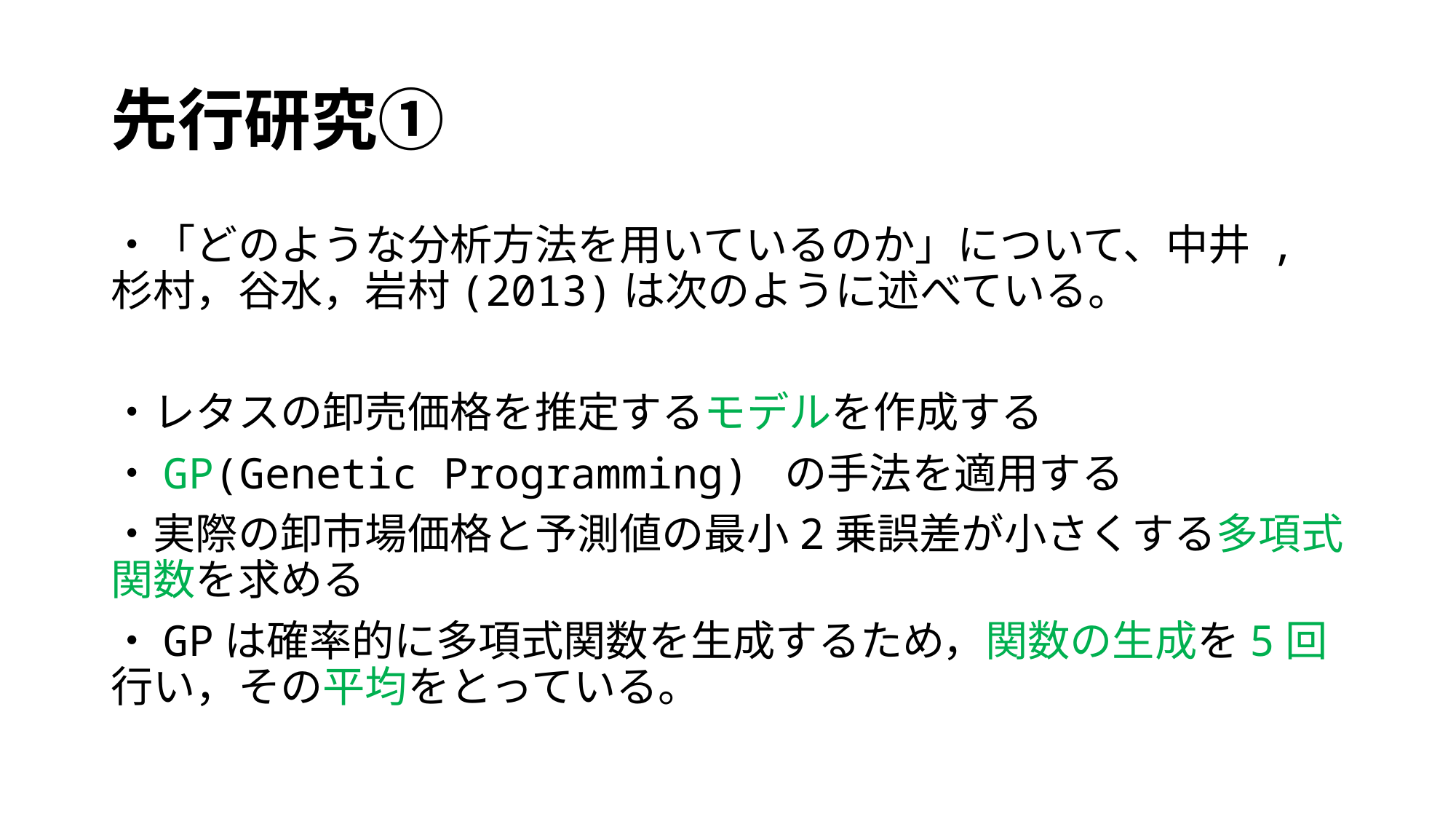

# 先行研究①
・「どのような分析⽅法を⽤いているのか」について、中井 ,杉村，谷水，岩村(2013)は次のように述べている。

・レタスの卸売価格を推定するモデルを作成する
・GP(Genetic Programming) の手法を適用する
・実際の卸市場価格と予測値の最小2乗誤差が小さくする多項式関数を求める
・GPは確率的に多項式関数を生成するため，関数の生成を5回行い，その平均をとっている。